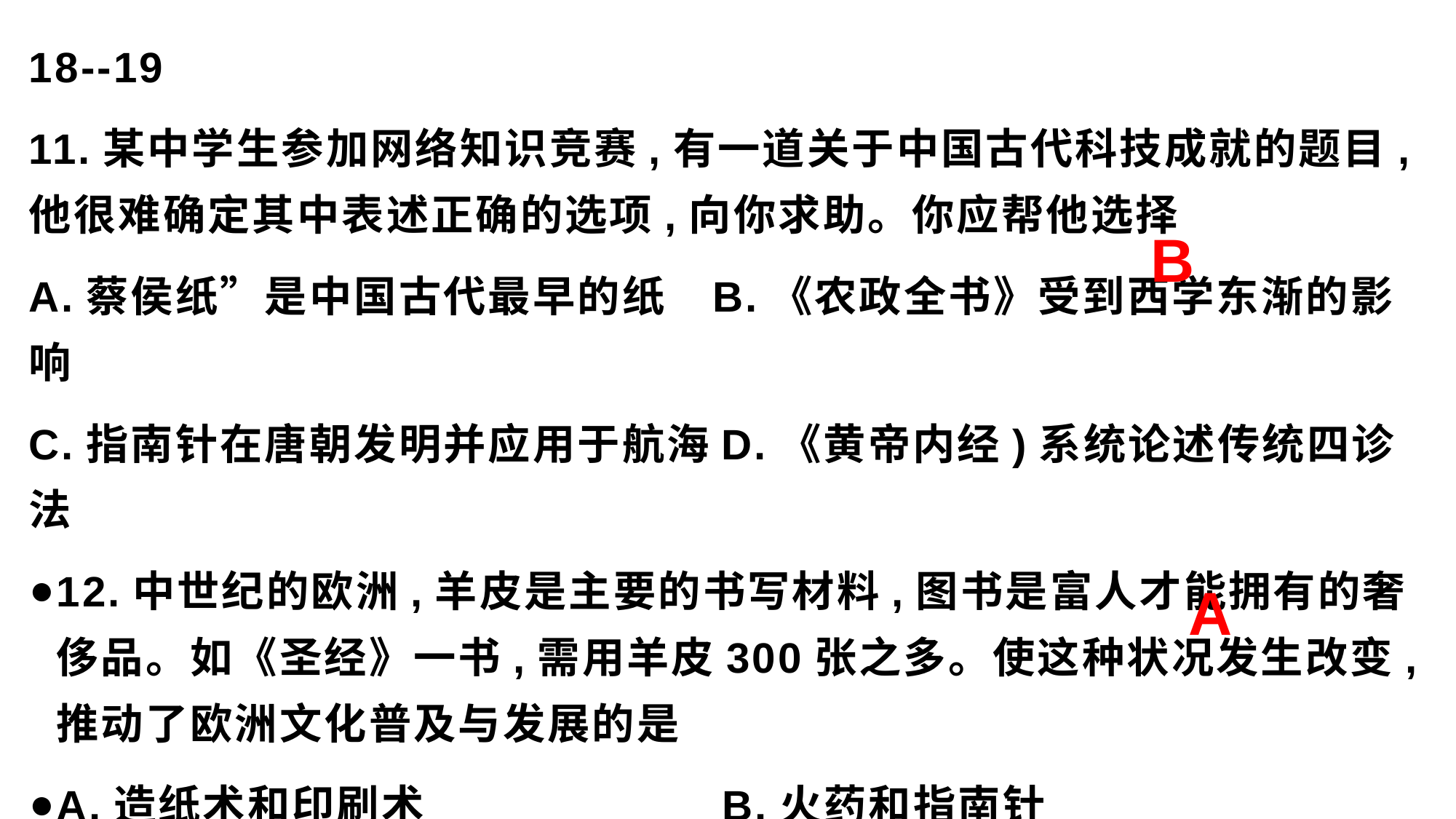

18--19
11.某中学生参加网络知识竞赛,有一道关于中国古代科技成就的题目,他很难确定其中表述正确的选项,向你求助。你应帮他选择
A.蔡侯纸”是中国古代最早的纸   B.《农政全书》受到西学东渐的影响
C.指南针在唐朝发明并应用于航海D.《黄帝内经)系统论述传统四诊法
12.中世纪的欧洲,羊皮是主要的书写材料,图书是富人才能拥有的奢侈品。如《圣经》一书,需用羊皮300张之多。使这种状况发生改变,推动了欧洲文化普及与发展的是
A.造纸术和印刷术                        B.火药和指南针
C.指南针和印刷术                        D.造纸术和火药
B
A